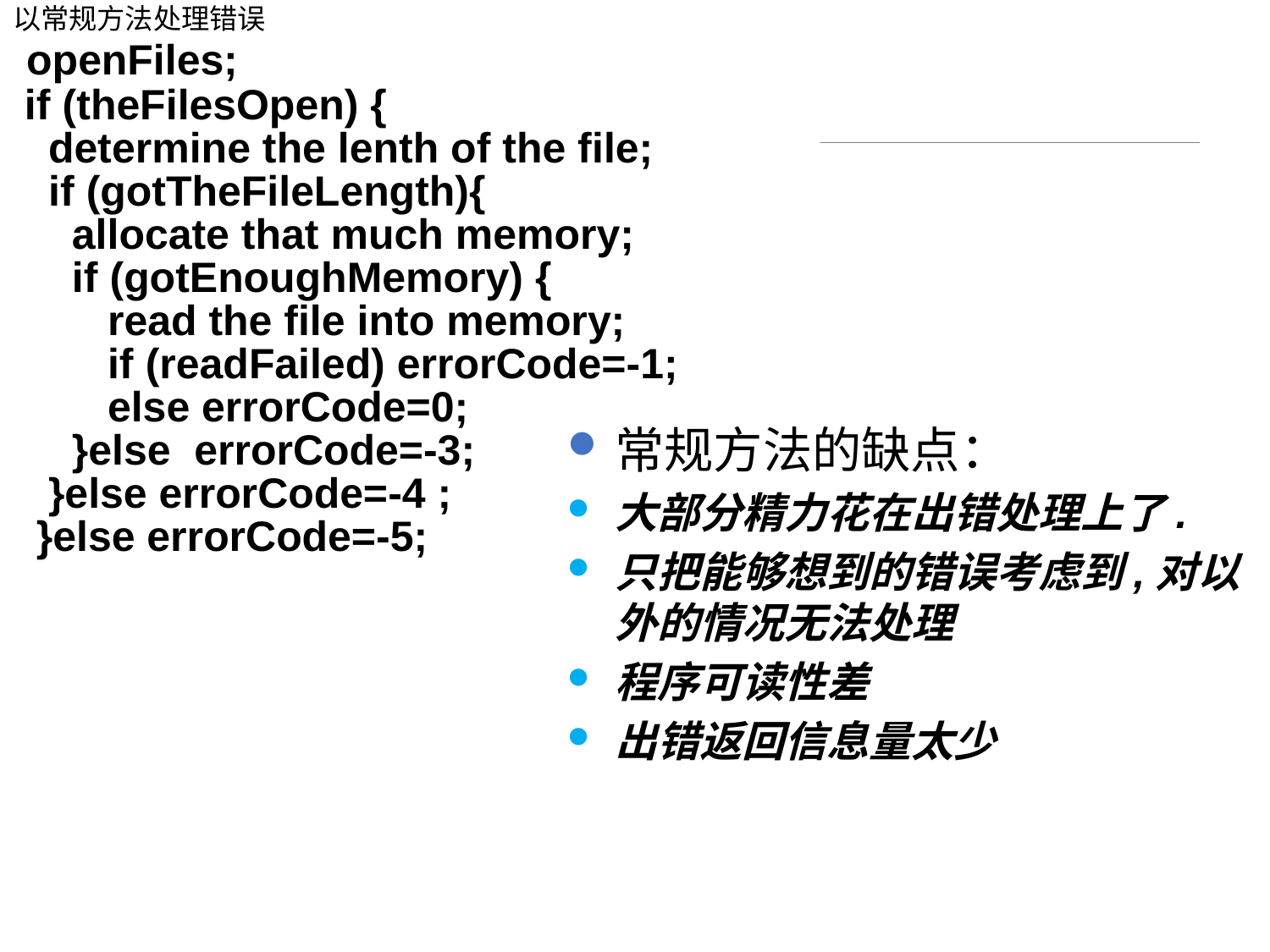

以常规方法处理错误
 openFiles;
 if (theFilesOpen) {
   determine the lenth of the file;
   if (gotTheFileLength){
     allocate that much memory;
     if (gotEnoughMemory) {
        read the file into memory;
        if (readFailed) errorCode=-1;
        else errorCode=0;
     }else  errorCode=-3;
   }else errorCode=-4 ;
  }else errorCode=-5;
常规方法的缺点：
大部分精力花在出错处理上了.
只把能够想到的错误考虑到,对以外的情况无法处理
程序可读性差
出错返回信息量太少

7